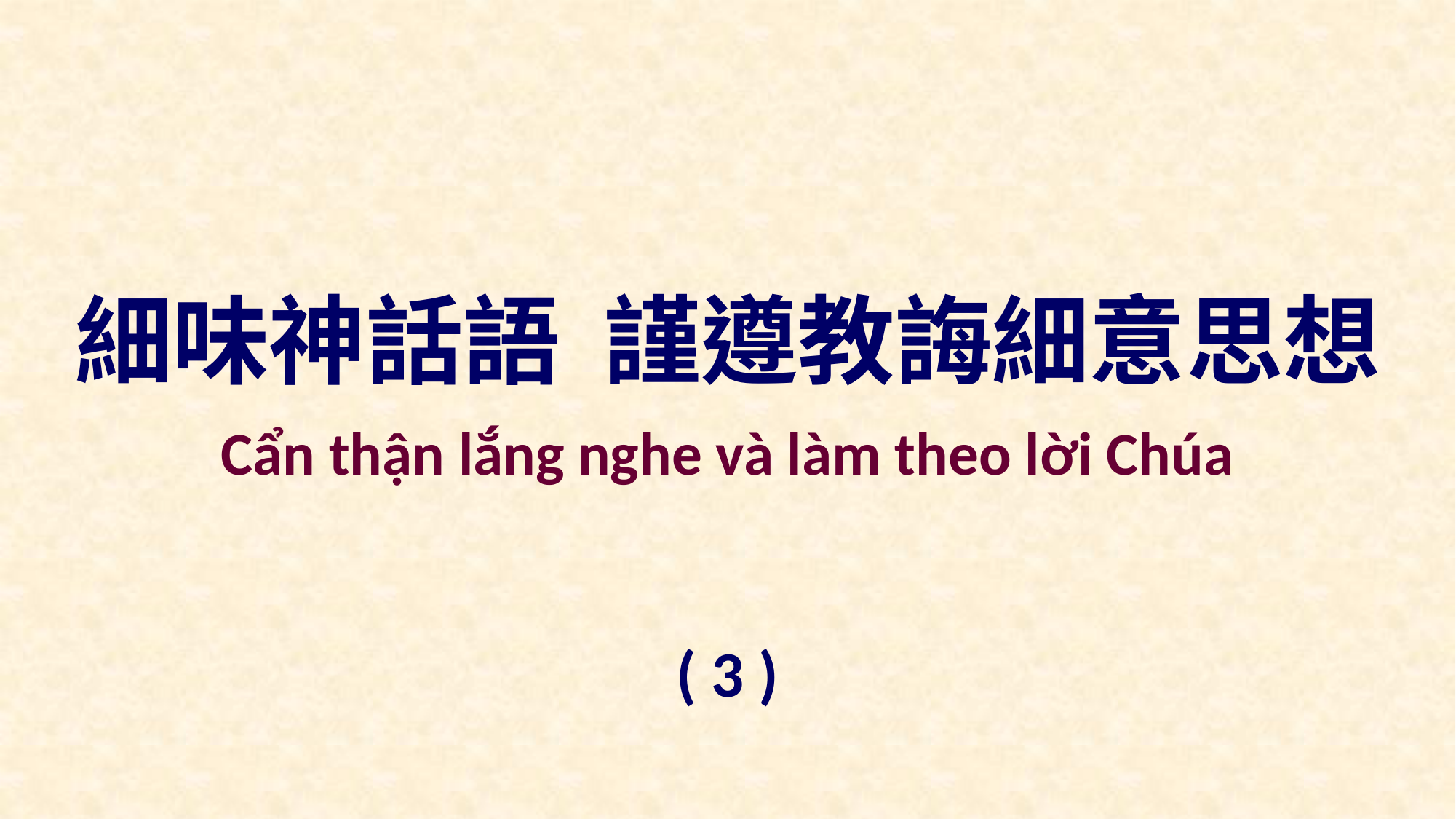

細味神話語  謹遵教誨細意思想
Cẩn thận lắng nghe và làm theo lời Chúa
( 3 )